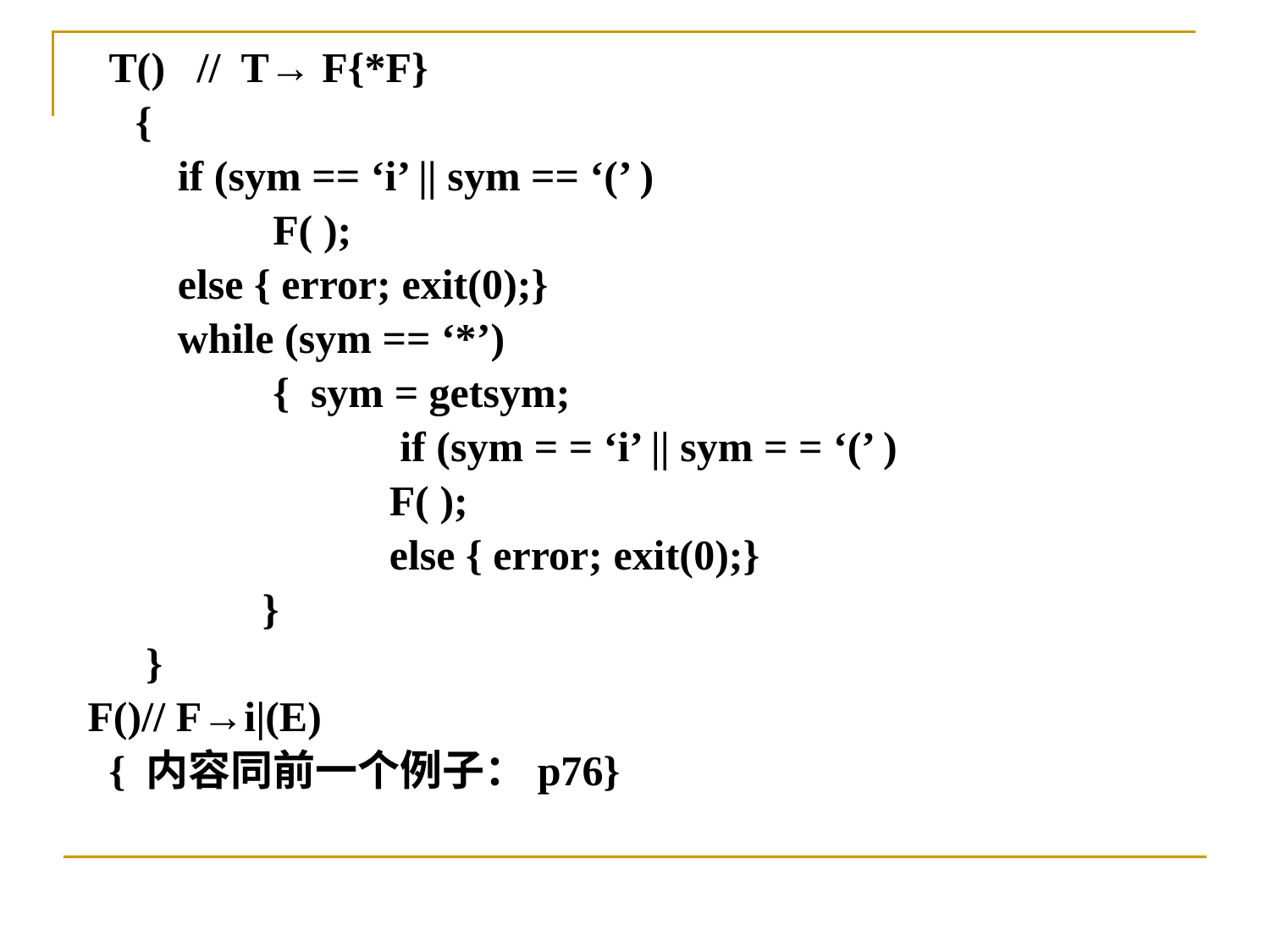

T()   //  T→ F{*F}
  	{
    	    if (sym == ‘i’ || sym == ‘(’ )
        	 F( );
	    else { error; exit(0);}
    	    while (sym == ‘*’)
	    	 {  sym = getsym;
    	 		 if (sym = = ‘i’ || sym = = ‘(’ )
	       		F( );
		    	else { error; exit(0);}
		}
	 }
F()// F→i|(E)
  { 内容同前一个例子：p76}

113